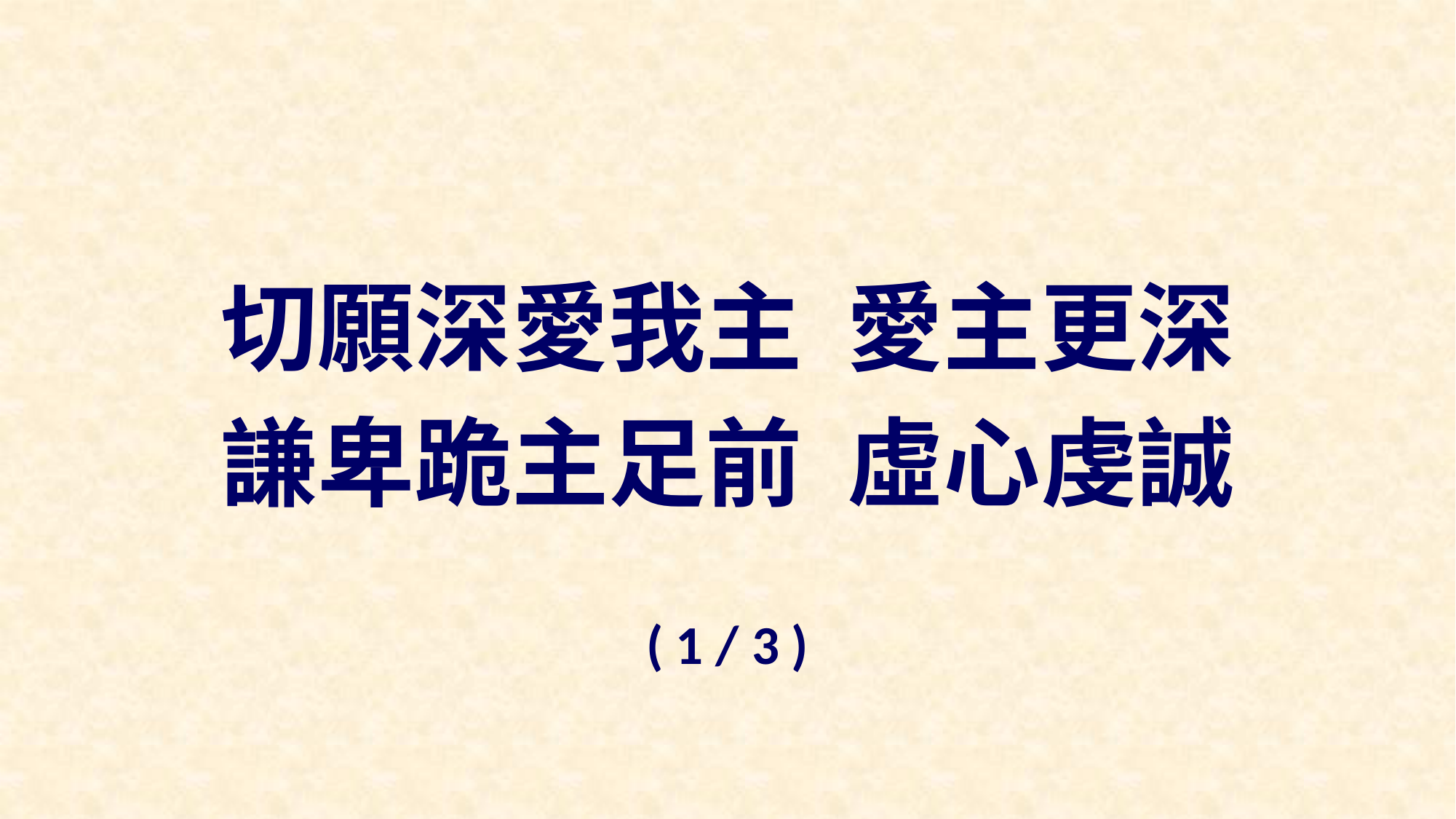

切願深愛我主  愛主更深
謙卑跪主足前  虛心虔誠
( 1 / 3 )